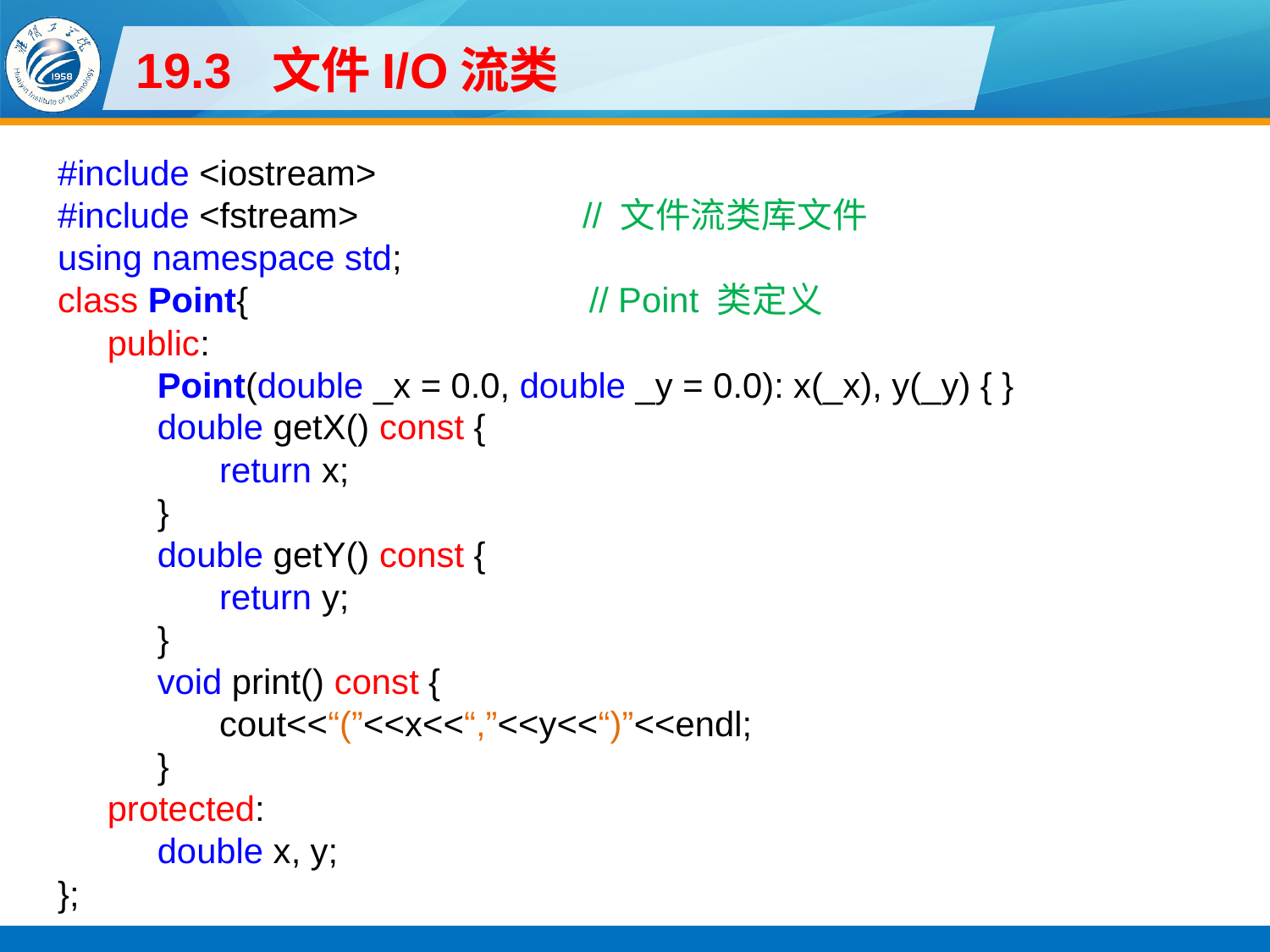

# 19.3  文件I/O流类
#include <iostream>
#include <fstream>                       // 文件流类库文件
using namespace std;
class Point{                                   // Point 类定义
public:
Point(double _x = 0.0, double _y = 0.0): x(_x), y(_y) { }
double getX() const {
return x;
}
double getY() const {
return y;
}
void print() const {
cout<<“(”<<x<<“,”<<y<<“)”<<endl;
}
protected:
double x, y;
};